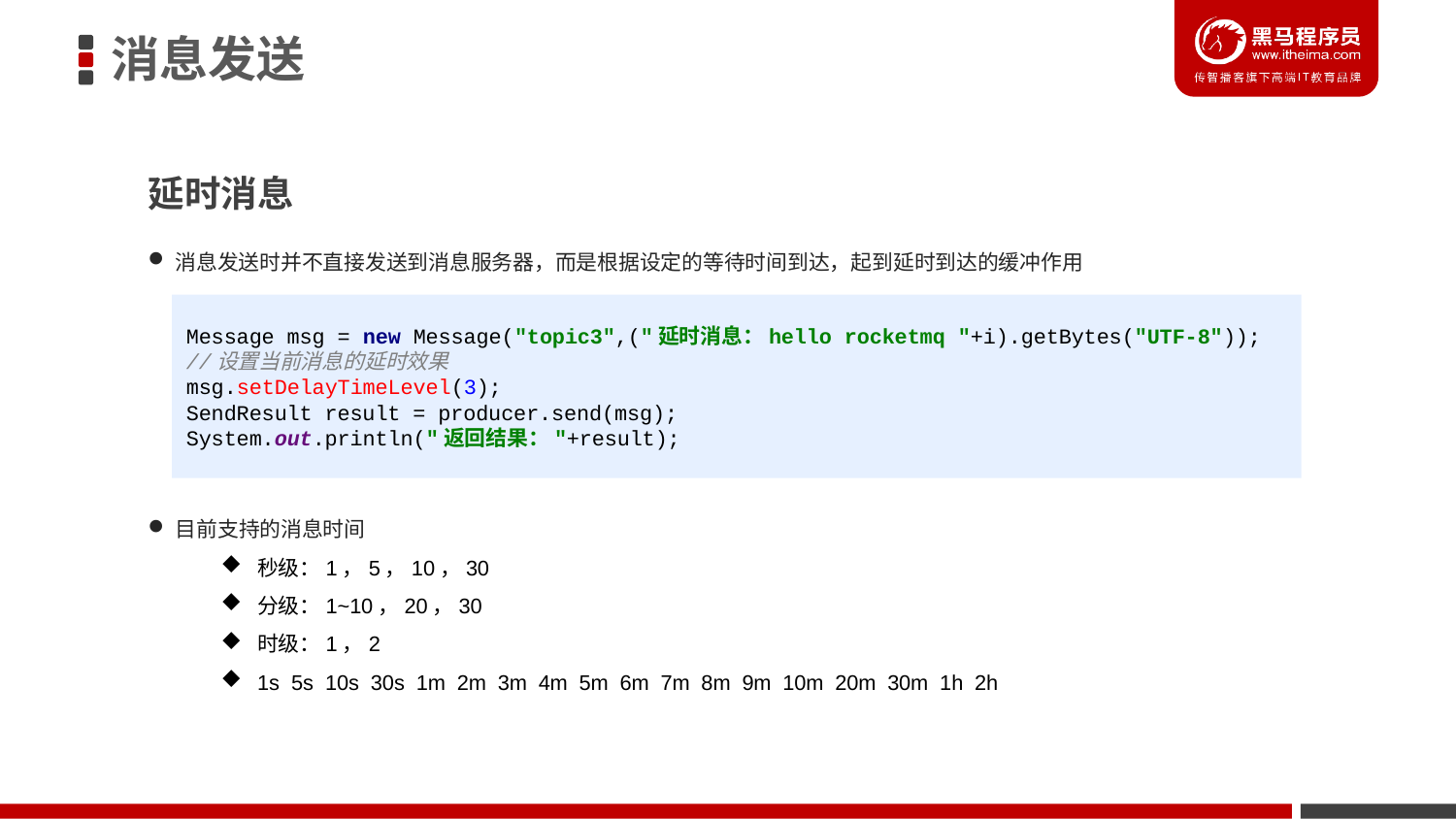

消息发送
延时消息
消息发送时并不直接发送到消息服务器，而是根据设定的等待时间到达，起到延时到达的缓冲作用

目前支持的消息时间
秒级：1，5，10，30
分级：1~10，20，30
时级：1，2
1s  5s  10s  30s  1m  2m  3m  4m  5m  6m  7m  8m  9m  10m  20m  30m  1h  2h
Message msg = new Message("topic3",("延时消息：hello rocketmq "+i).getBytes("UTF-8"));
//设置当前消息的延时效果
msg.setDelayTimeLevel(3);
SendResult result = producer.send(msg);
System.out.println("返回结果："+result);